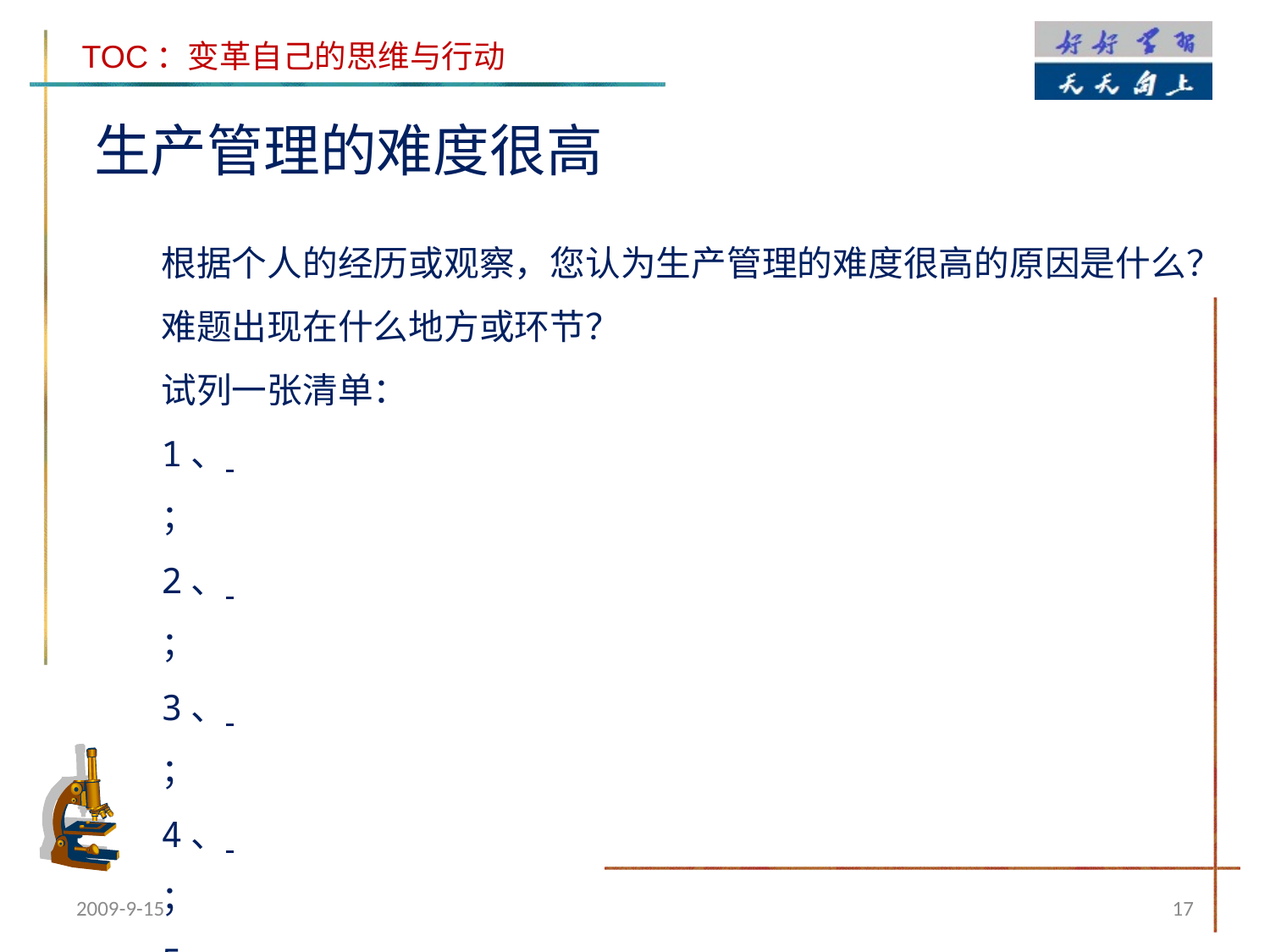

生产管理的难度很高
根据个人的经历或观察，您认为生产管理的难度很高的原因是什么？难题出现在什么地方或环节？
试列一张清单：
1、 								；
2、 								；
3、 								；
4、 								；
5、 								；
6、 								；
2009-9-15
17